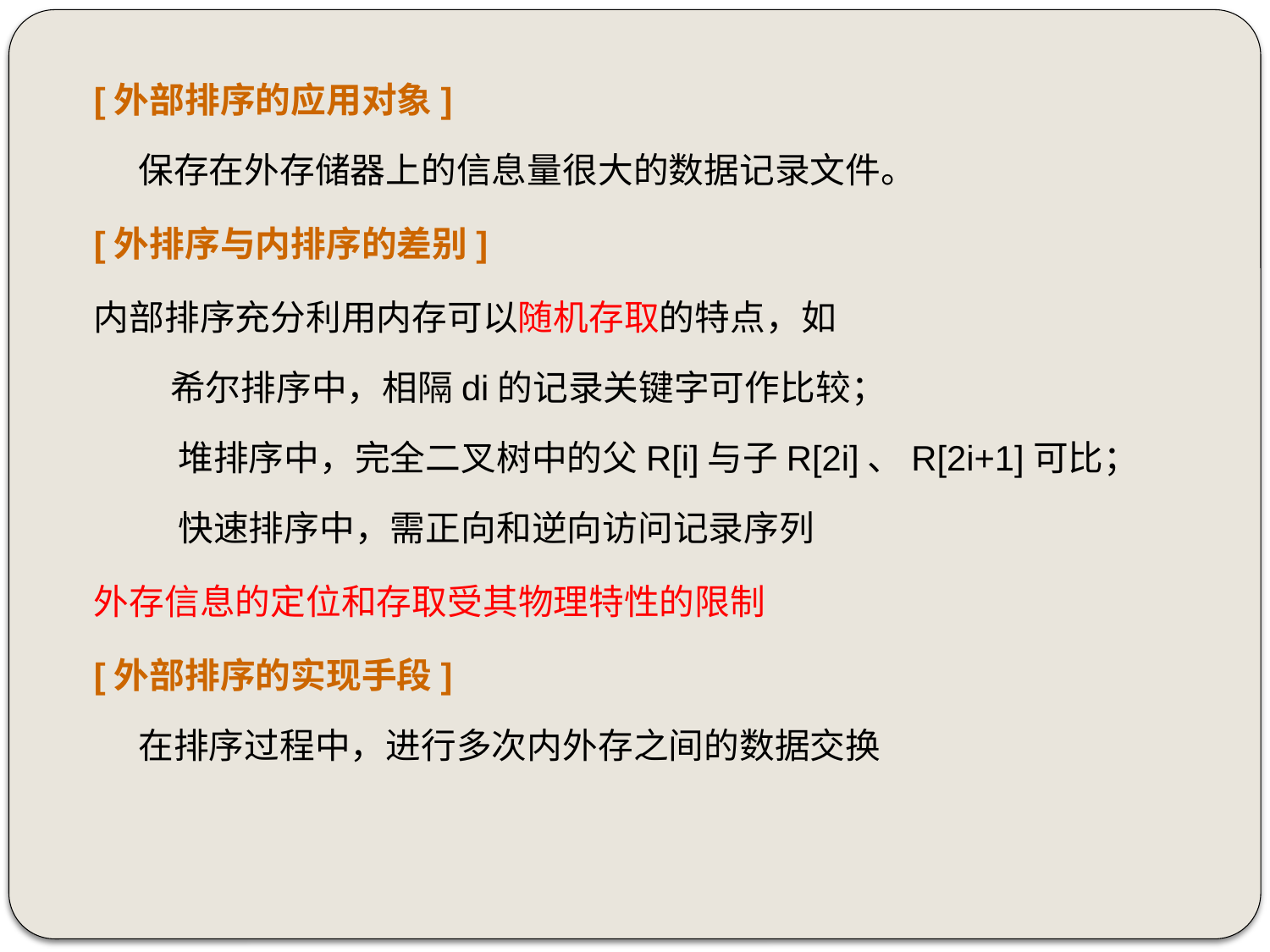

[外部排序的应用对象]
保存在外存储器上的信息量很大的数据记录文件。
[外排序与内排序的差别]
内部排序充分利用内存可以随机存取的特点，如
   希尔排序中，相隔di的记录关键字可作比较；
    堆排序中，完全二叉树中的父R[i]与子R[2i]、R[2i+1]可比；
    快速排序中，需正向和逆向访问记录序列
外存信息的定位和存取受其物理特性的限制
[外部排序的实现手段]
在排序过程中，进行多次内外存之间的数据交换